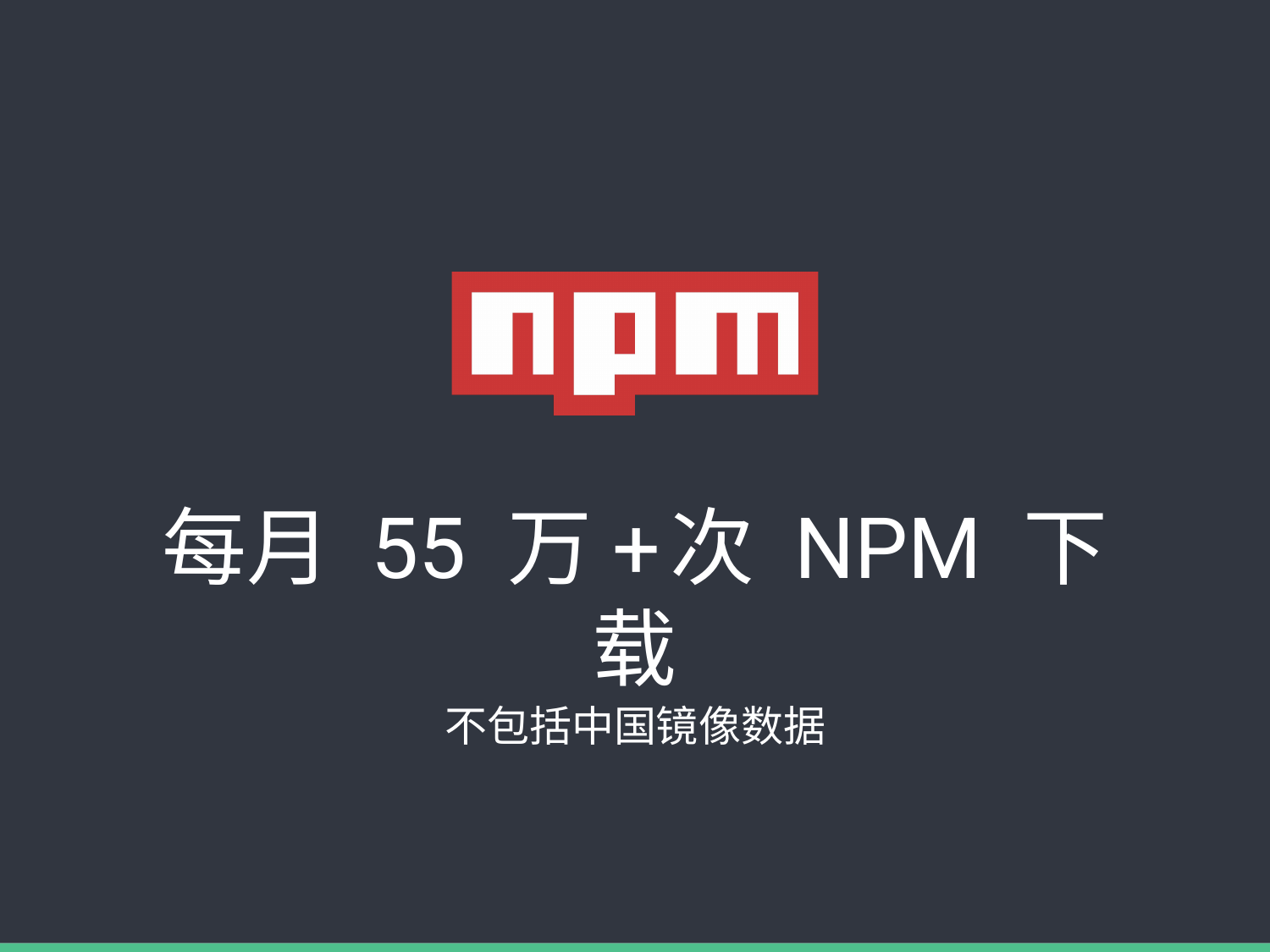

每月 55 万+	次 NPM 下载
不包括中国镜像数据